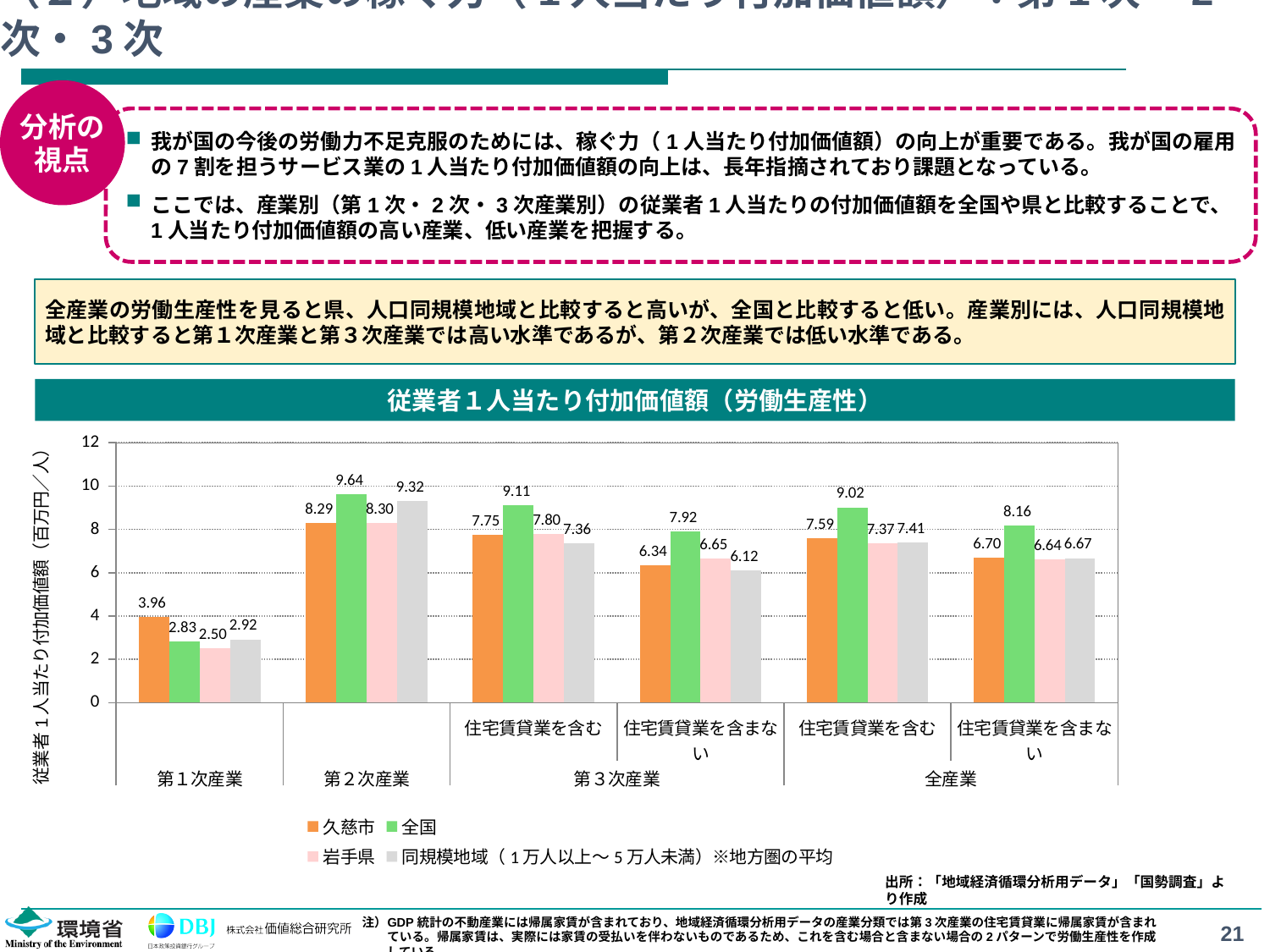

# （２）地域の産業の稼ぐ力（1人当たり付加価値額）：第1次・2次・3次
分析の
視点
我が国の今後の労働力不足克服のためには、稼ぐ力（1人当たり付加価値額）の向上が重要である。我が国の雇用の7割を担うサービス業の1人当たり付加価値額の向上は、長年指摘されており課題となっている。
ここでは、産業別（第1次・2次・3次産業別）の従業者1人当たりの付加価値額を全国や県と比較することで、1人当たり付加価値額の高い産業、低い産業を把握する。
全産業の労働生産性を見ると県、人口同規模地域と比較すると高いが、全国と比較すると低い。産業別には、人口同規模地域と比較すると第１次産業と第３次産業では高い水準であるが、第２次産業では低い水準である。
従業者１人当たり付加価値額（労働生産性）

### Chart

| Category | 久慈市 | 全国 | 岩手県 | 同規模地域（1万人以上～5万人未満）※地方圏の平均 |
|---|---|---|---|---|
|  | 3.959049516616778 | 2.831767095828223 | 2.5041851875600463 | 2.923915720018105 |
|  | 8.285105029139359 | 9.63558824388972 | 8.304785757229345 | 9.320366320160455 |
| 住宅賃貸業を含む | 7.751266452130022 | 9.11165659588109 | 7.800357276729737 | 7.360568137990075 |
| 住宅賃貸業を含まない | 6.337015663818104 | 7.917580084918747 | 6.65104909386087 | 6.1178373716115 |
| 住宅賃貸業を含む | 7.585665527511377 | 9.017798593989198 | 7.370822360846353 | 7.413602248331517 |
| 住宅賃貸業を含まない | 6.702325470012145 | 8.164348819754595 | 6.636016272692794 | 6.67165340505669 |
出所：「地域経済循環分析用データ」「国勢調査」より作成
注）	GDP統計の不動産業には帰属家賃が含まれており、地域経済循環分析用データの産業分類では第3次産業の住宅賃貸業に帰属家賃が含まれている。帰属家賃は、実際には家賃の受払いを伴わないものであるため、これを含む場合と含まない場合の2パターンで労働生産性を作成している。
21